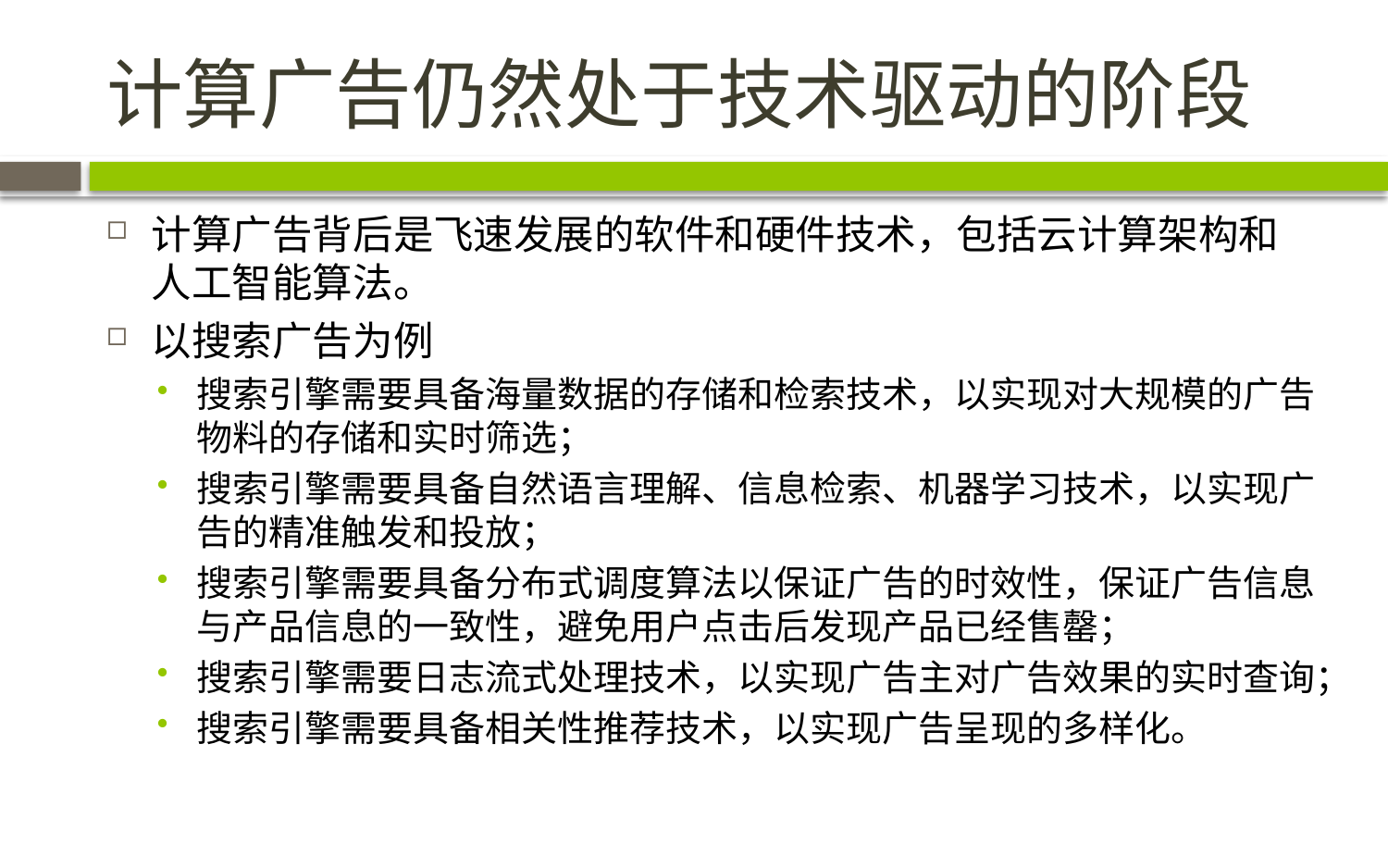

# 计算广告仍然处于技术驱动的阶段
计算广告背后是飞速发展的软件和硬件技术，包括云计算架构和人工智能算法。
以搜索广告为例
搜索引擎需要具备海量数据的存储和检索技术，以实现对大规模的广告物料的存储和实时筛选；
搜索引擎需要具备自然语言理解、信息检索、机器学习技术，以实现广告的精准触发和投放；
搜索引擎需要具备分布式调度算法以保证广告的时效性，保证广告信息与产品信息的一致性，避免用户点击后发现产品已经售罄；
搜索引擎需要日志流式处理技术，以实现广告主对广告效果的实时查询；
搜索引擎需要具备相关性推荐技术，以实现广告呈现的多样化。